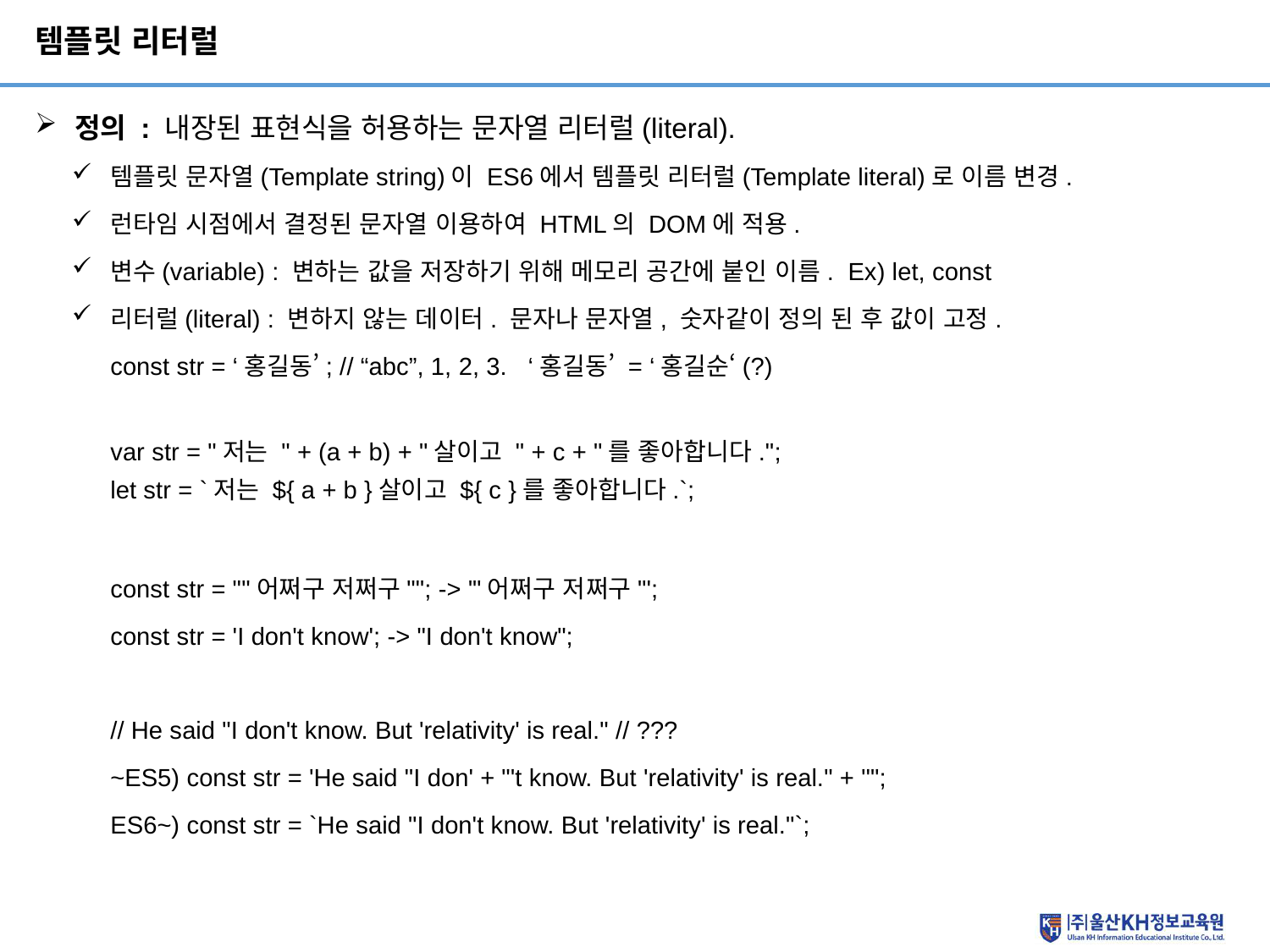

# 템플릿 리터럴

정의 : 내장된 표현식을 허용하는 문자열 리터럴(literal).
템플릿 문자열(Template string)이 ES6에서 템플릿 리터럴(Template literal)로 이름 변경.
런타임 시점에서 결정된 문자열 이용하여 HTML의 DOM에 적용.
변수(variable) : 변하는 값을 저장하기 위해 메모리 공간에 붙인 이름.  Ex) let, const
리터럴(literal) : 변하지 않는 데이터. 문자나 문자열, 숫자같이 정의 된 후 값이 고정.
const str = ‘홍길동’; // “abc”, 1, 2, 3.   ‘홍길동’ = ‘홍길순‘(?)
var str = "저는 " + (a + b) + "살이고 " + c + "를 좋아합니다.";
let str = `저는 ${ a + b }살이고 ${ c }를 좋아합니다.`;

const str = ""어쩌구 저쩌구""; -> '"어쩌구 저쩌구"';
const str = 'I don't know'; -> "I don't know";

// He said "I don't know. But 'relativity' is real." // ???
~ES5) const str = 'He said "I don' + "'t know. But 'relativity' is real." + '"';
ES6~) const str = `He said "I don't know. But 'relativity' is real."`;